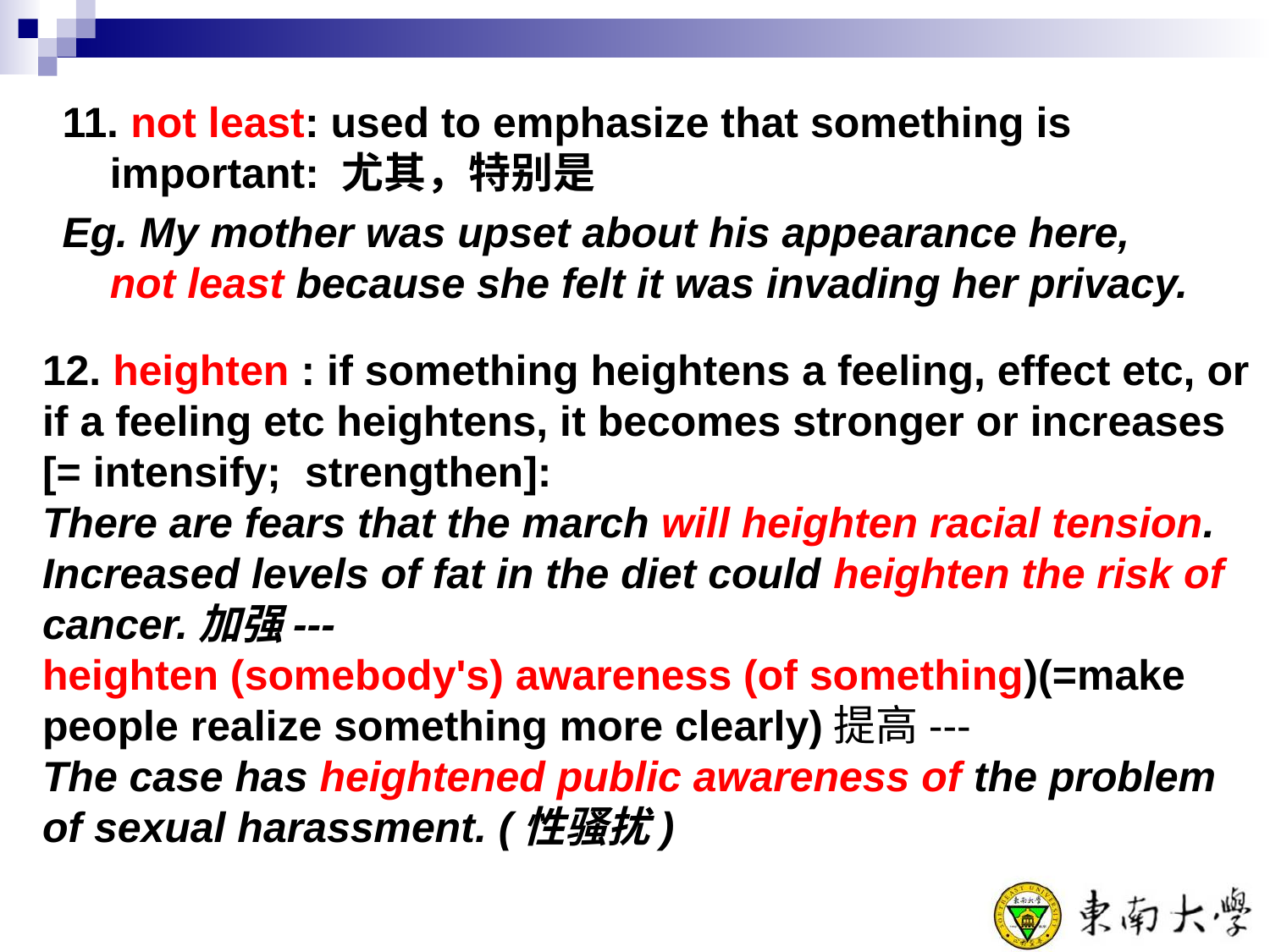

11. not least: used to emphasize that something is important: 尤其，特别是
Eg. My mother was upset about his appearance here, not least because she felt it was invading her privacy.

12. heighten : if something heightens a feeling, effect etc, or if a feeling etc heightens, it becomes stronger or increases
[= intensify;  strengthen]:
There are fears that the march will heighten racial tension.
Increased levels of fat in the diet could heighten the risk of cancer.加强---
heighten (somebody's) awareness (of something)(=make people realize something more clearly)提高---
The case has heightened public awareness of the problem of sexual harassment. (性骚扰)